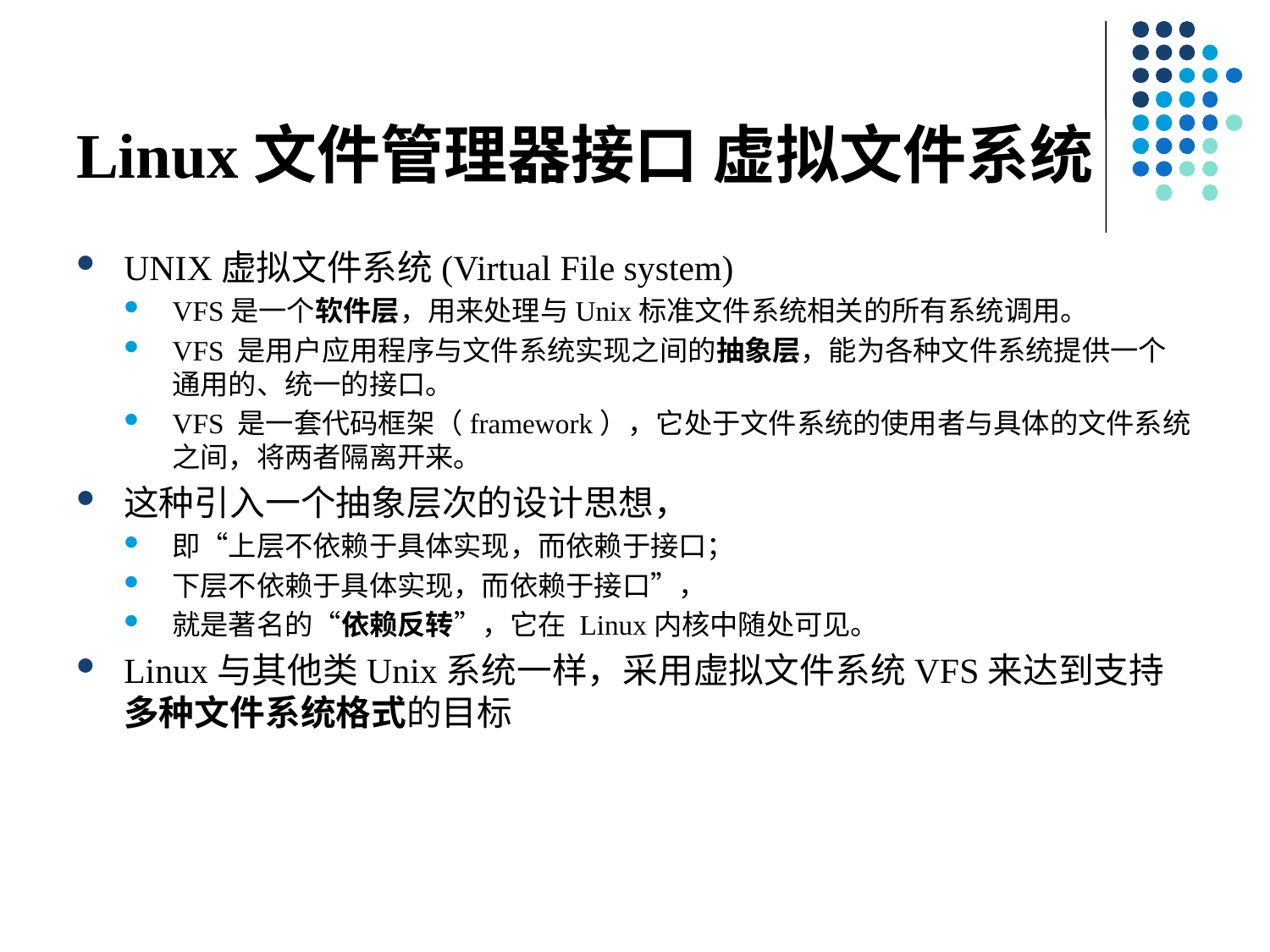

# Linux文件管理器接口 虚拟文件系统
UNIX虚拟文件系统(Virtual File system)
VFS是一个软件层，用来处理与Unix标准文件系统相关的所有系统调用。
VFS 是用户应用程序与文件系统实现之间的抽象层，能为各种文件系统提供一个通用的、统一的接口。
VFS 是一套代码框架（framework），它处于文件系统的使用者与具体的文件系统之间，将两者隔离开来。
这种引入一个抽象层次的设计思想，
即“上层不依赖于具体实现，而依赖于接口；
下层不依赖于具体实现，而依赖于接口”，
就是著名的“依赖反转”，它在 Linux内核中随处可见。
Linux与其他类Unix系统一样，采用虚拟文件系统VFS来达到支持多种文件系统格式的目标